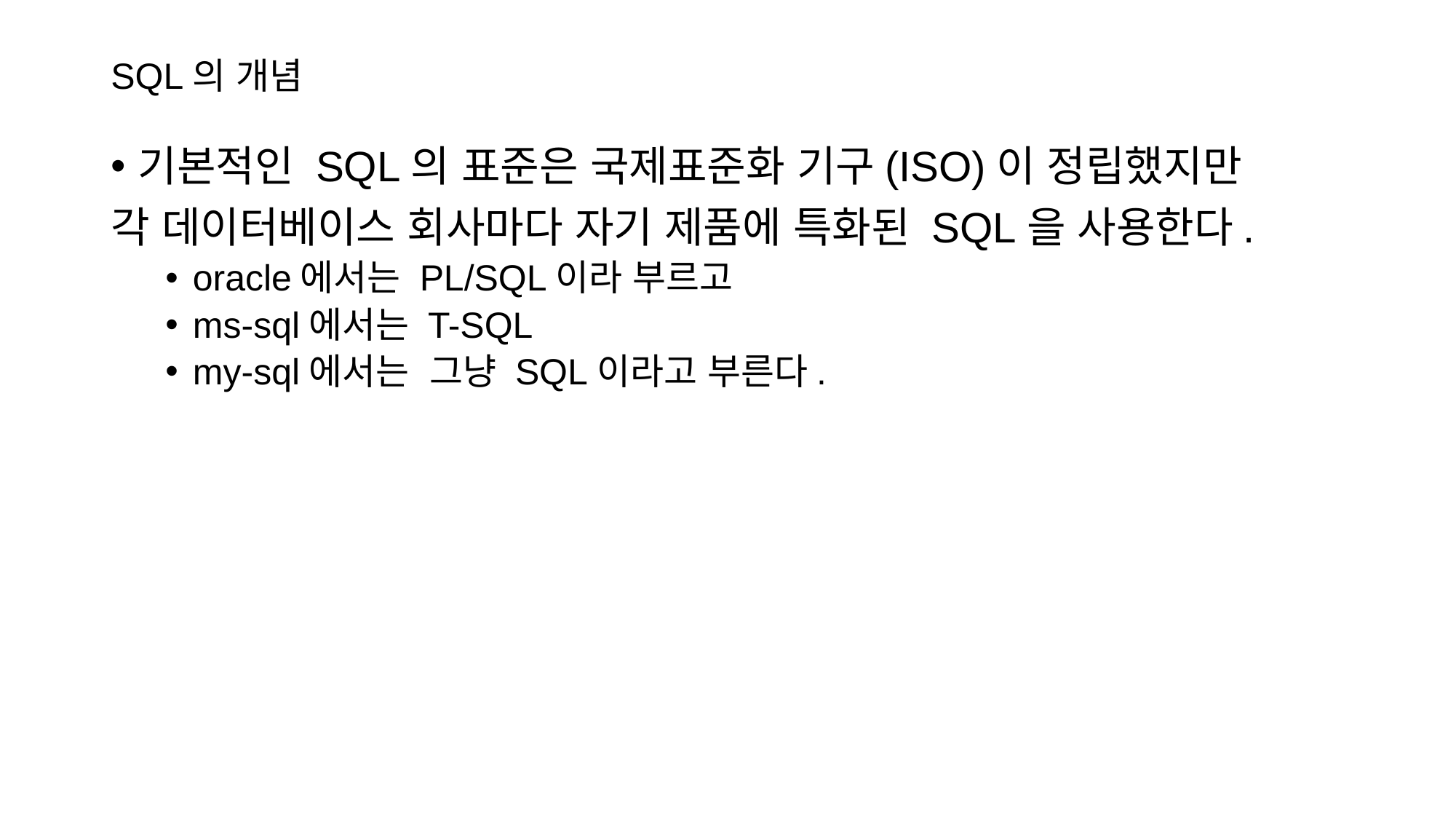

# SQL의 개념
기본적인 SQL의 표준은 국제표준화 기구(ISO)이 정립했지만
각 데이터베이스 회사마다 자기 제품에 특화된 SQL을 사용한다.
oracle에서는 PL/SQL이라 부르고
ms-sql에서는 T-SQL
my-sql에서는  그냥 SQL이라고 부른다.